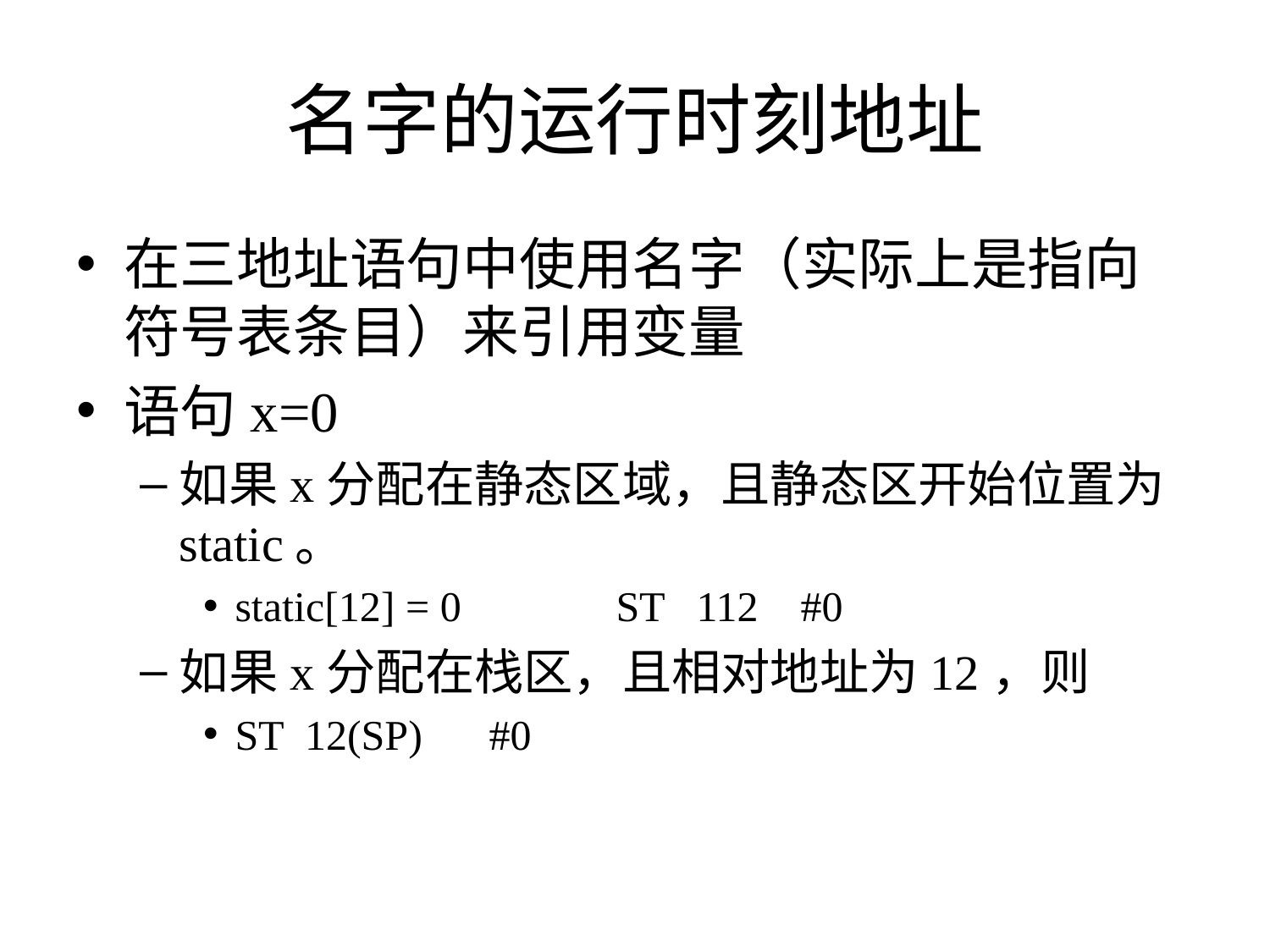

# 名字的运行时刻地址
在三地址语句中使用名字（实际上是指向符号表条目）来引用变量
语句x=0
如果x分配在静态区域，且静态区开始位置为static。
static[12] = 0		ST   112    #0
如果x分配在栈区，且相对地址为12，则
ST  12(SP) 	#0